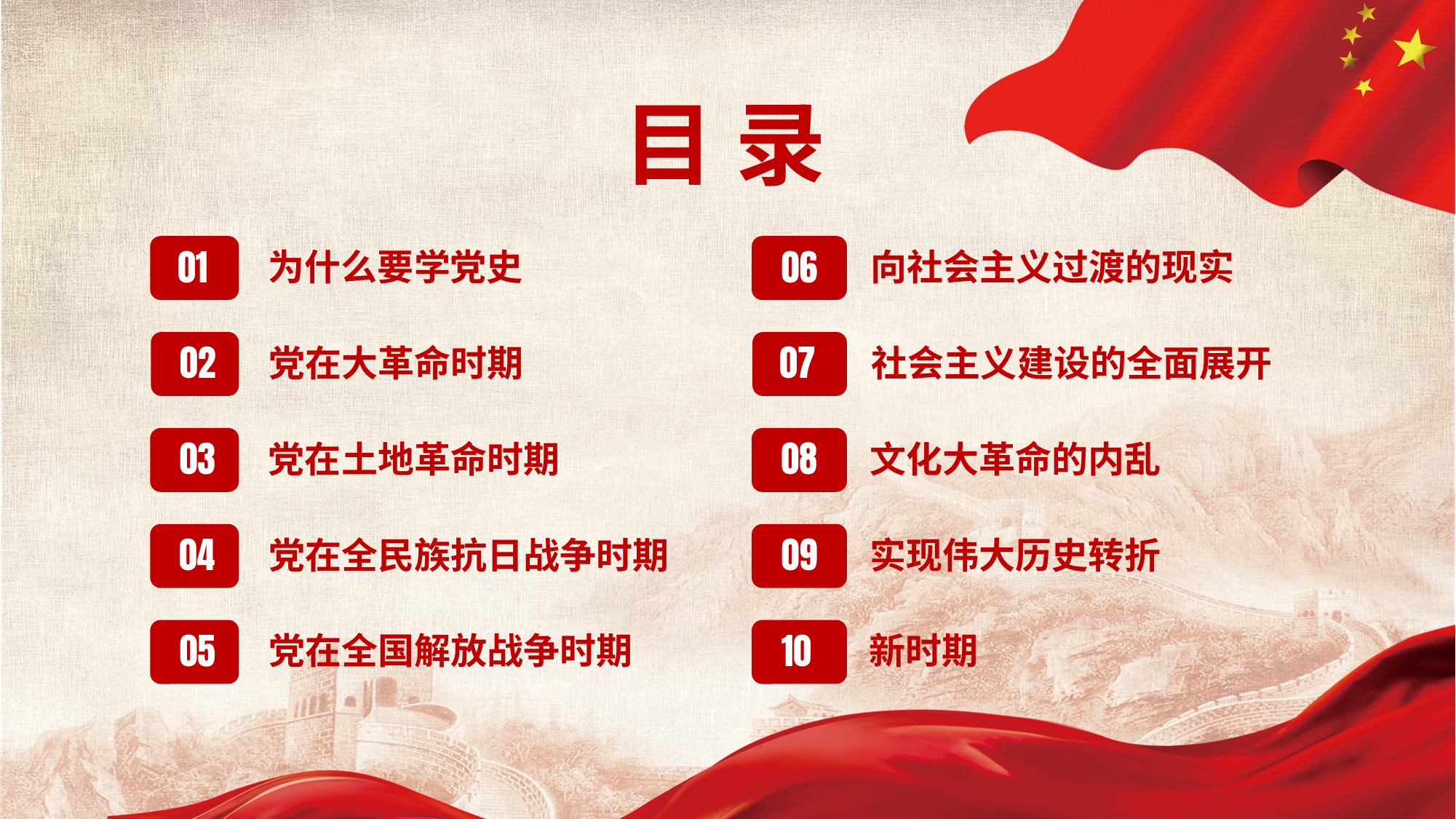

目 录

为什么要学党史
01

向社会主义过渡的现实
06

党在大革命时期
02

社会主义建设的全面展开
07

党在土地革命时期
03

文化大革命的内乱
08

党在全民族抗日战争时期
04

实现伟大历史转折
09

党在全国解放战争时期
05

新时期
10